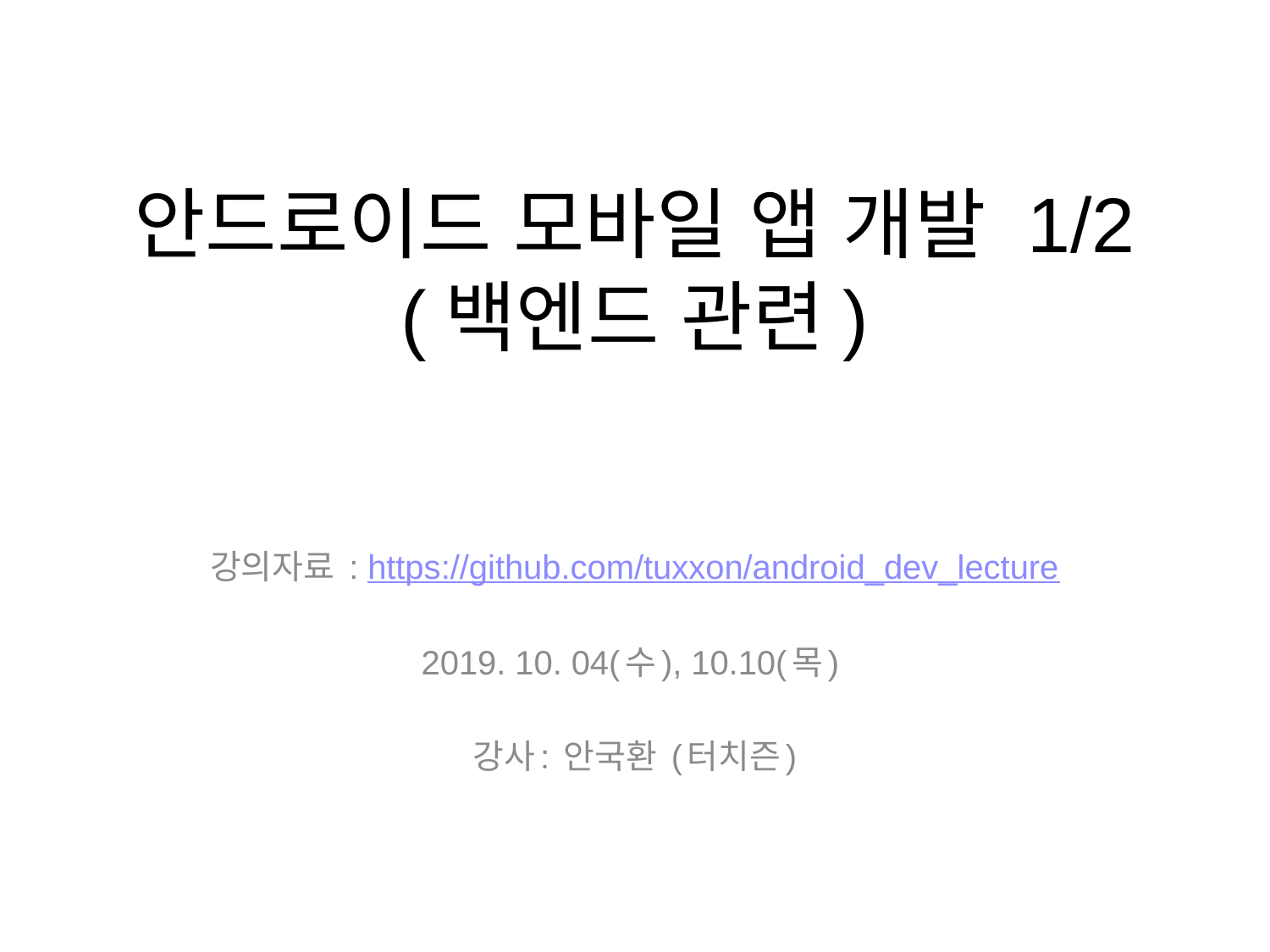

# 안드로이드 모바일 앱 개발 1/2 (백엔드 관련)
강의자료 : https://github.com/tuxxon/android_dev_lecture

2019. 10. 04(수), 10.10(목)

강사: 안국환 (터치즌)